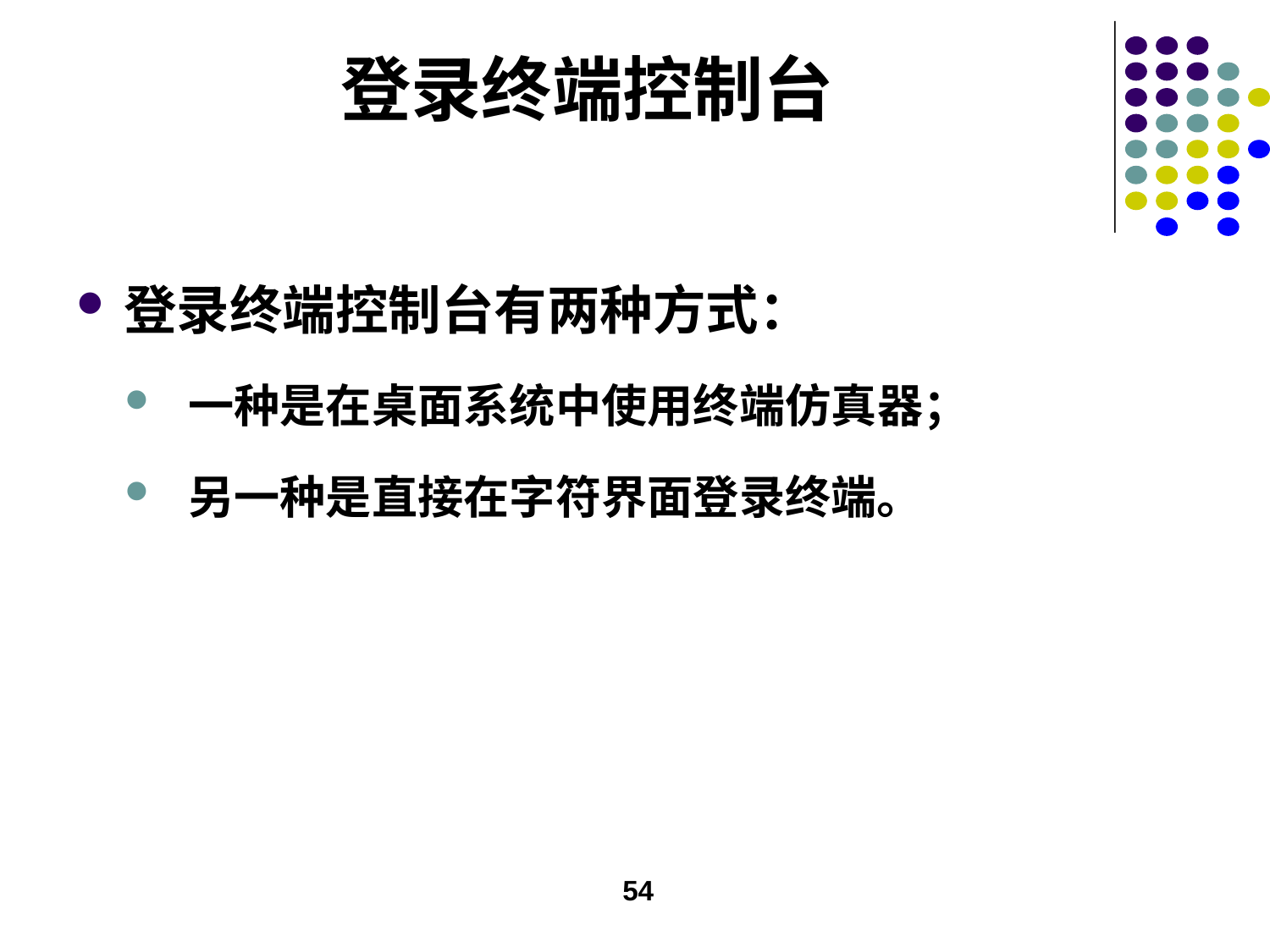

# 登录终端控制台
登录终端控制台有两种方式：
一种是在桌面系统中使用终端仿真器；
另一种是直接在字符界面登录终端。
54